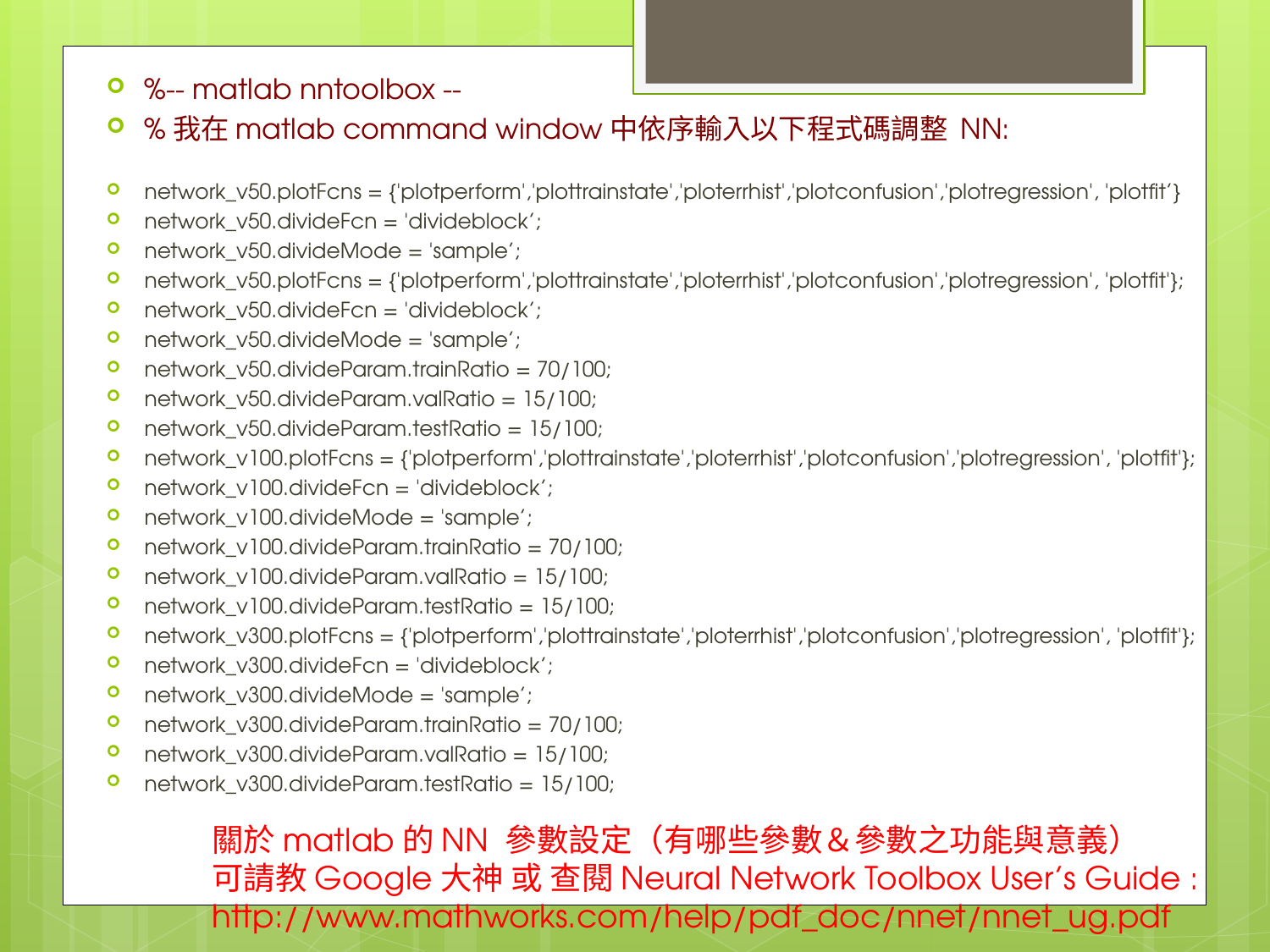

%-- matlab nntoolbox --
%我在matlab command window中依序輸入以下程式碼調整 NN:

network_v50.plotFcns = {'plotperform','plottrainstate','ploterrhist','plotconfusion','plotregression', 'plotfit’}
network_v50.divideFcn = 'divideblock’;
network_v50.divideMode = 'sample’;
network_v50.plotFcns = {'plotperform','plottrainstate','ploterrhist','plotconfusion','plotregression', 'plotfit'};
network_v50.divideFcn = 'divideblock’;
network_v50.divideMode = 'sample’;
network_v50.divideParam.trainRatio = 70/100;
network_v50.divideParam.valRatio = 15/100;
network_v50.divideParam.testRatio = 15/100;
network_v100.plotFcns = {'plotperform','plottrainstate','ploterrhist','plotconfusion','plotregression', 'plotfit'};
network_v100.divideFcn = 'divideblock’;
network_v100.divideMode = 'sample’;
network_v100.divideParam.trainRatio = 70/100;
network_v100.divideParam.valRatio = 15/100;
network_v100.divideParam.testRatio = 15/100;
network_v300.plotFcns = {'plotperform','plottrainstate','ploterrhist','plotconfusion','plotregression', 'plotfit'};
network_v300.divideFcn = 'divideblock’;
network_v300.divideMode = 'sample’;
network_v300.divideParam.trainRatio = 70/100;
network_v300.divideParam.valRatio = 15/100;
network_v300.divideParam.testRatio = 15/100;
關於matlab的NN 參數設定（有哪些參數＆參數之功能與意義）
可請教Google大神 或 查閱Neural Network Toolbox User’s Guide :
http://www.mathworks.com/help/pdf_doc/nnet/nnet_ug.pdf